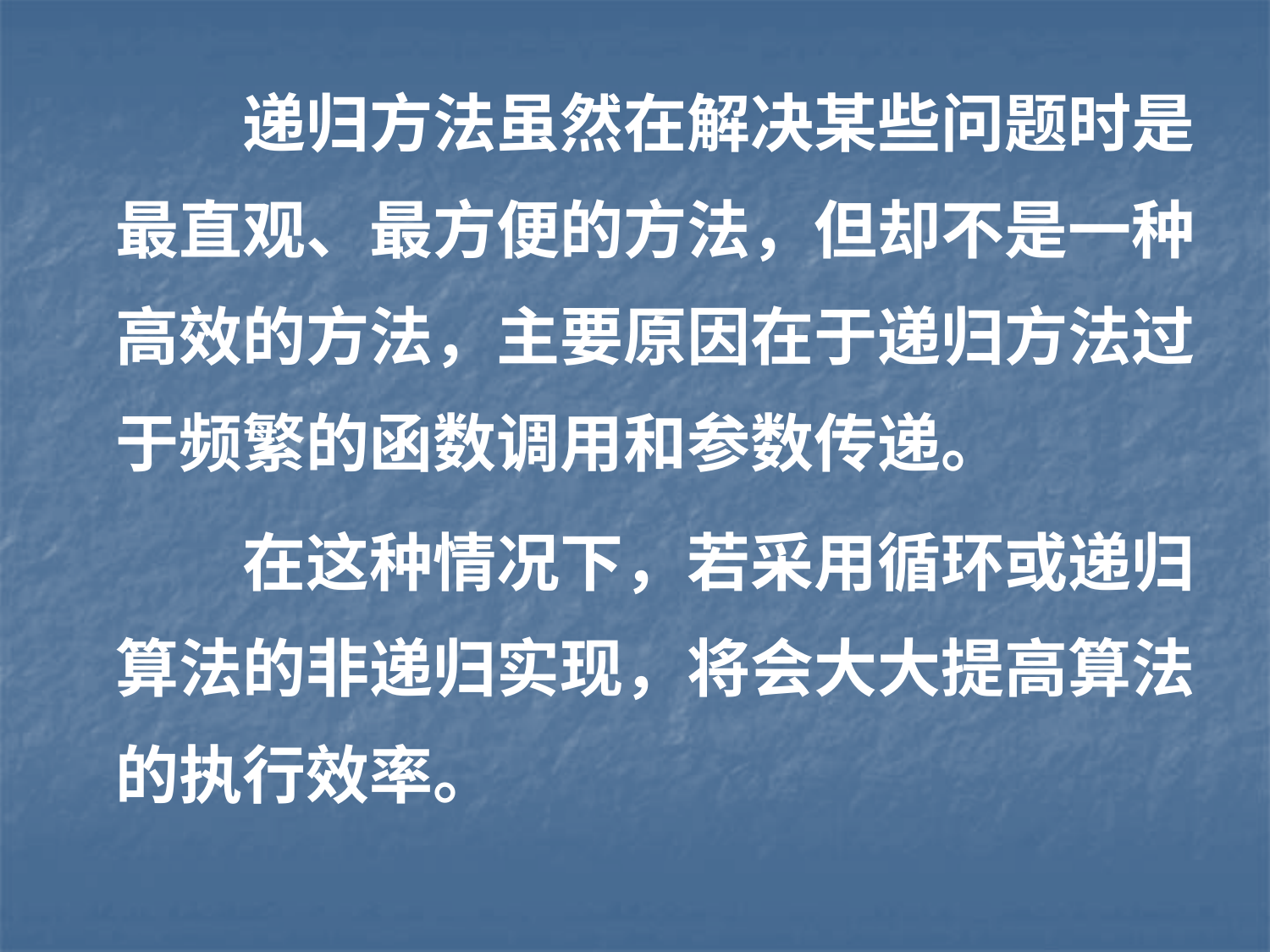

递归方法虽然在解决某些问题时是最直观、最方便的方法，但却不是一种高效的方法，主要原因在于递归方法过于频繁的函数调用和参数传递。
	在这种情况下，若采用循环或递归算法的非递归实现，将会大大提高算法的执行效率。